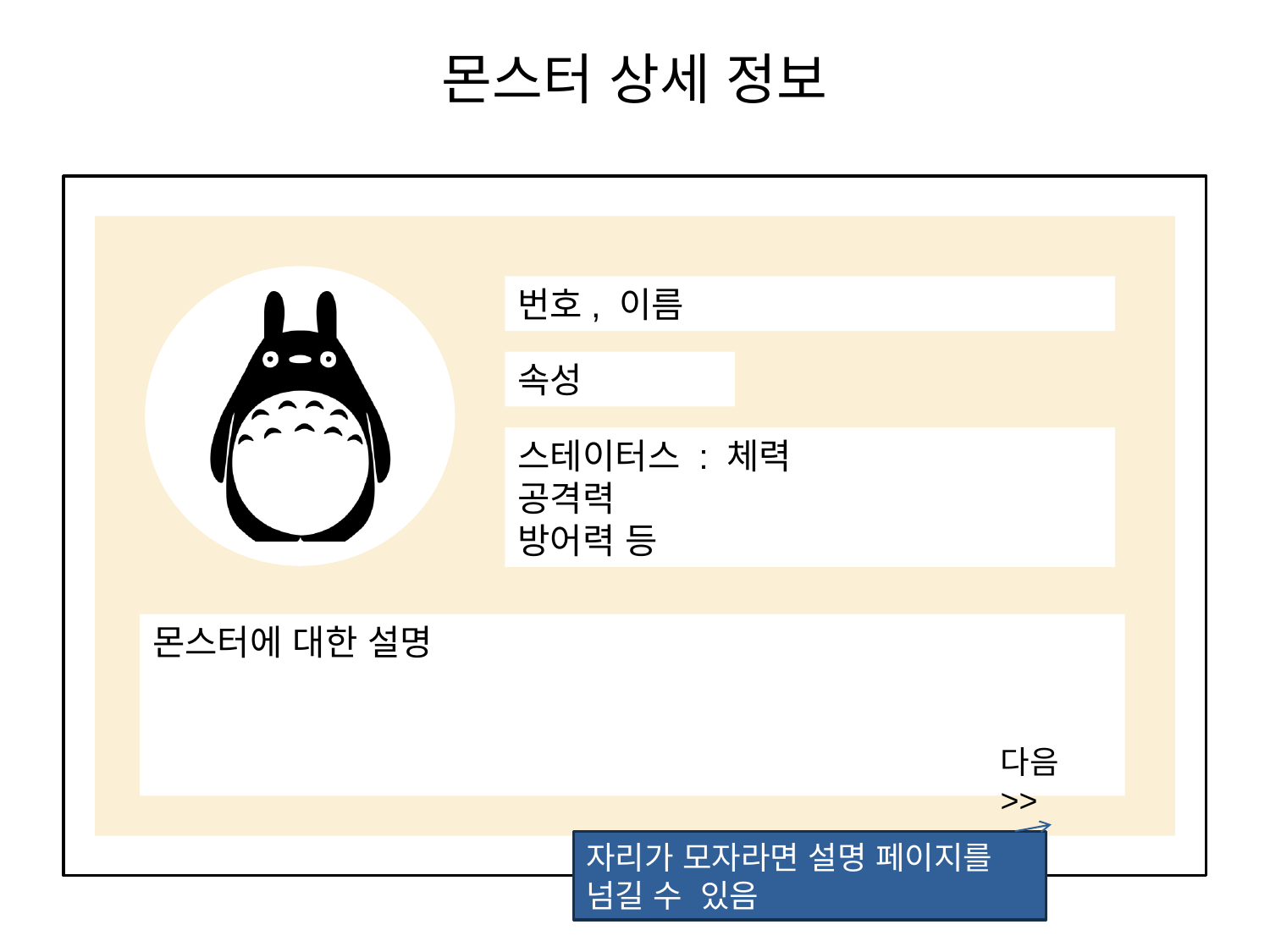

# 몬스터 상세 정보

번호, 이름
속성
스테이터스 : 체력
공격력
방어력 등
몬스터에 대한 설명

다음>>
자리가 모자라면 설명 페이지를 넘길 수  있음